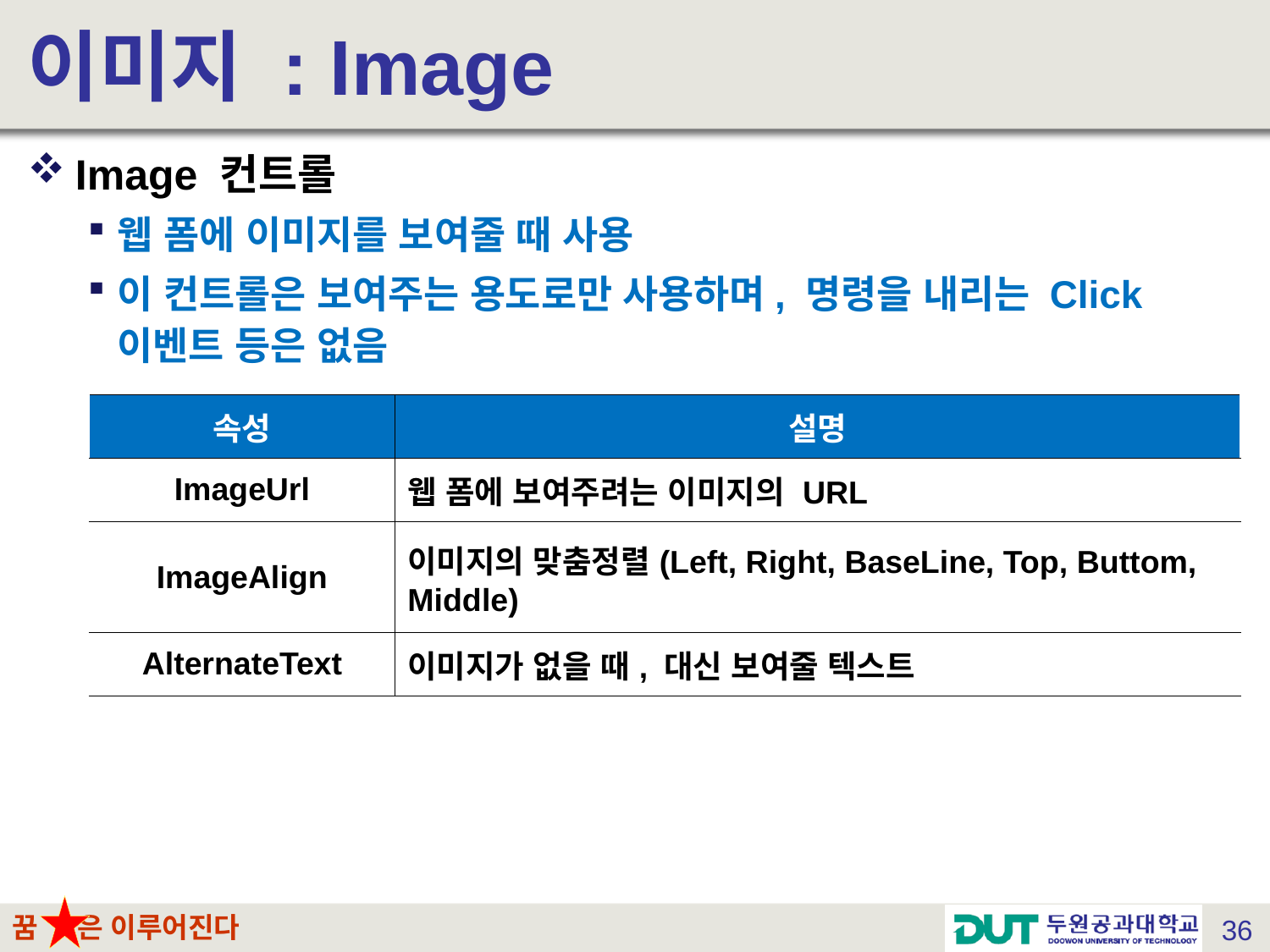

# 이미지 : Image
Image 컨트롤
웹 폼에 이미지를 보여줄 때 사용
이 컨트롤은 보여주는 용도로만 사용하며, 명령을 내리는 Click 이벤트 등은 없음
| 속성 | 설명 |
| --- | --- |
| ImageUrl | 웹 폼에 보여주려는 이미지의 URL |
| ImageAlign | 이미지의 맞춤정렬(Left, Right, BaseLine, Top, Buttom, Middle) |
| AlternateText | 이미지가 없을 때, 대신 보여줄 텍스트 |